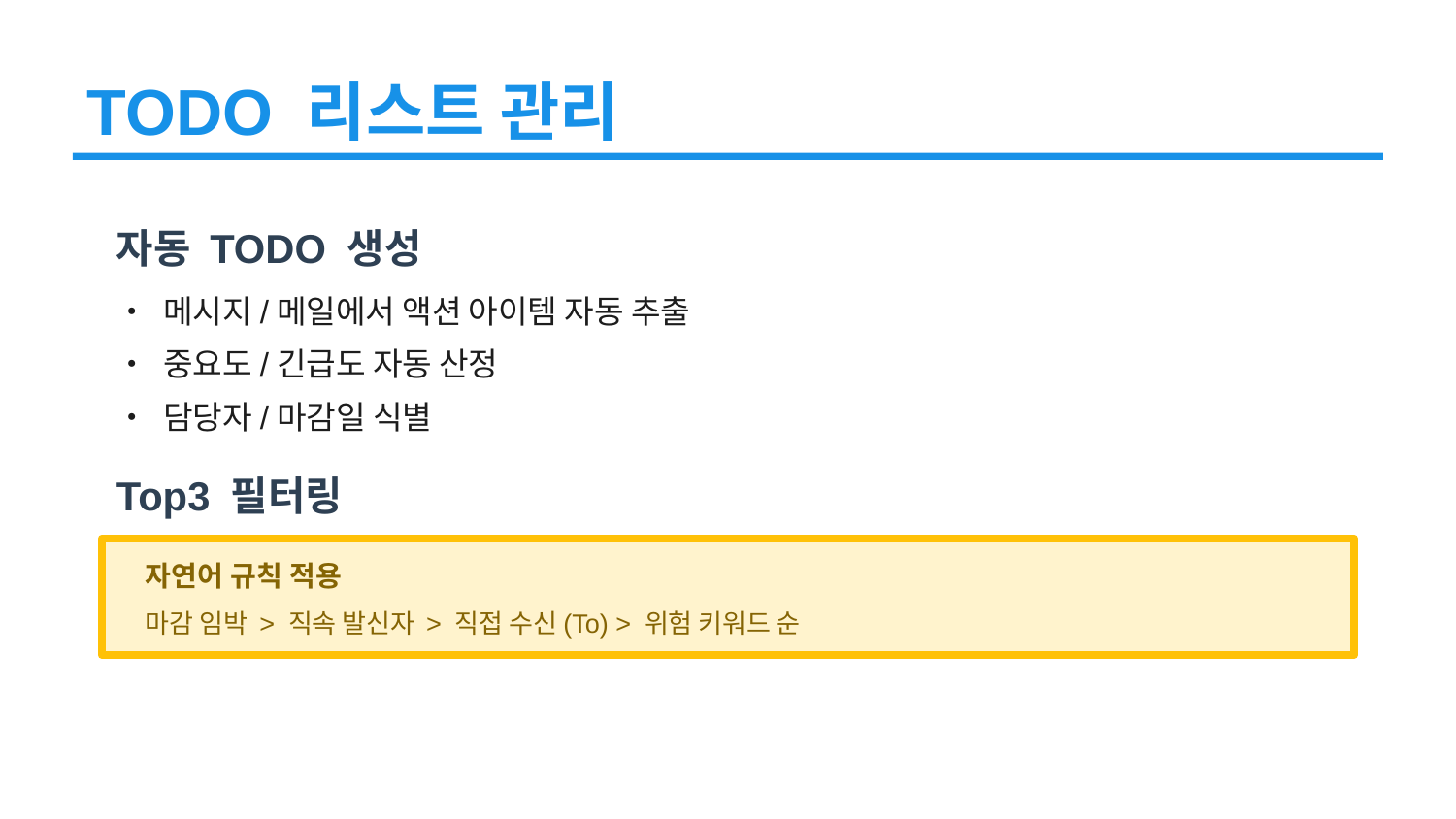

TODO 리스트 관리

자동 TODO 생성
• 메시지/메일에서 액션 아이템 자동 추출
• 중요도/긴급도 자동 산정
• 담당자/마감일 식별
Top3 필터링

자연어 규칙 적용
마감 임박 > 직속 발신자 > 직접 수신(To) > 위험 키워드 순